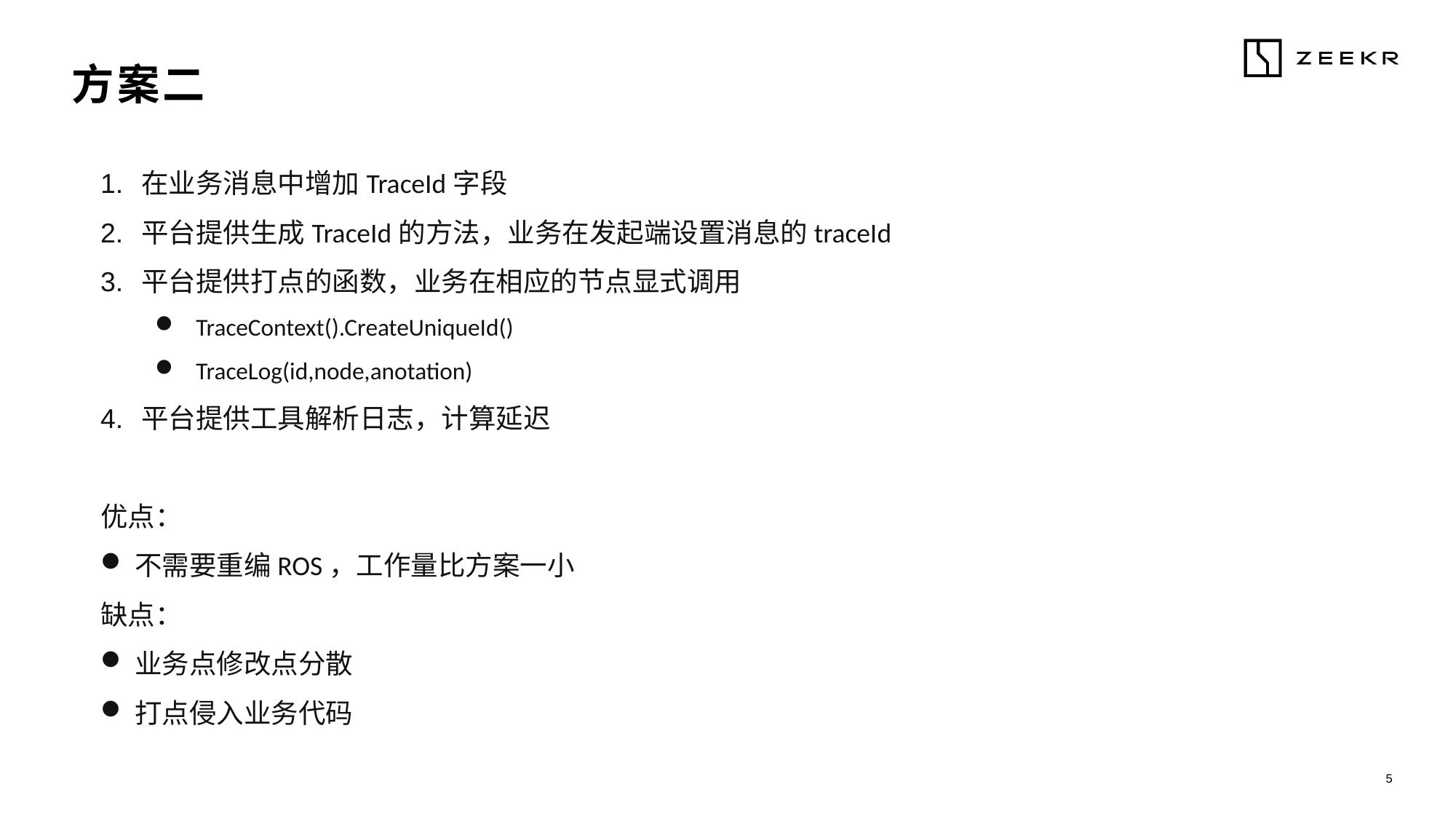

方案二
在业务消息中增加TraceId字段
平台提供生成TraceId的方法，业务在发起端设置消息的traceId
平台提供打点的函数，业务在相应的节点显式调用
TraceContext().CreateUniqueId()
TraceLog(id,node,anotation)
平台提供工具解析日志，计算延迟

优点：
不需要重编ROS，工作量比方案一小
缺点：
业务点修改点分散
打点侵入业务代码
5